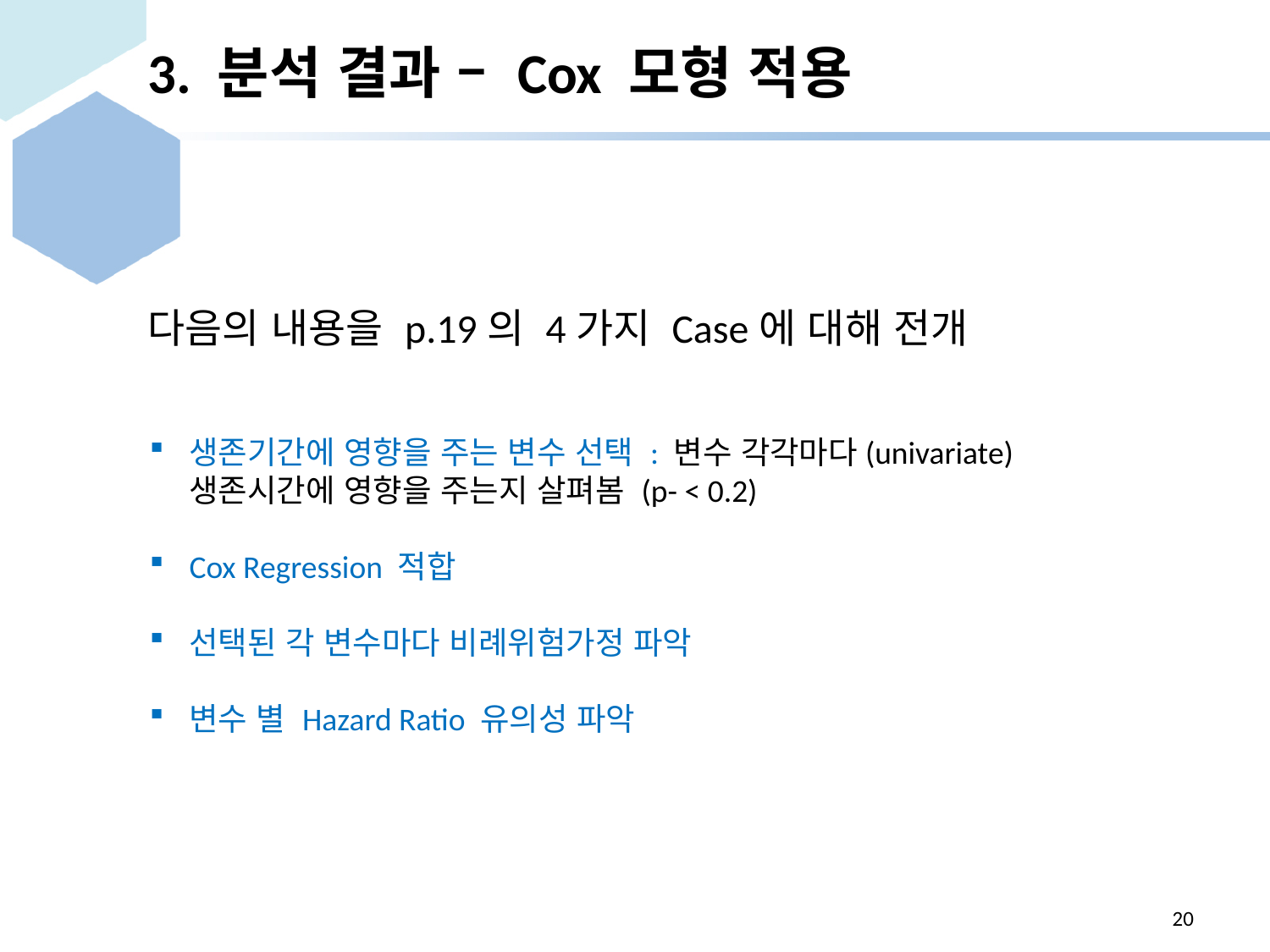

# 3. 분석 결과 – Cox 모형 적용

다음의 내용을 p.19의 4가지 Case에 대해 전개
생존기간에 영향을 주는 변수 선택 : 변수 각각마다(univariate) 생존시간에 영향을 주는지 살펴봄 (p- < 0.2)

Cox Regression 적합

선택된 각 변수마다 비례위험가정 파악

변수 별 Hazard Ratio 유의성 파악

20